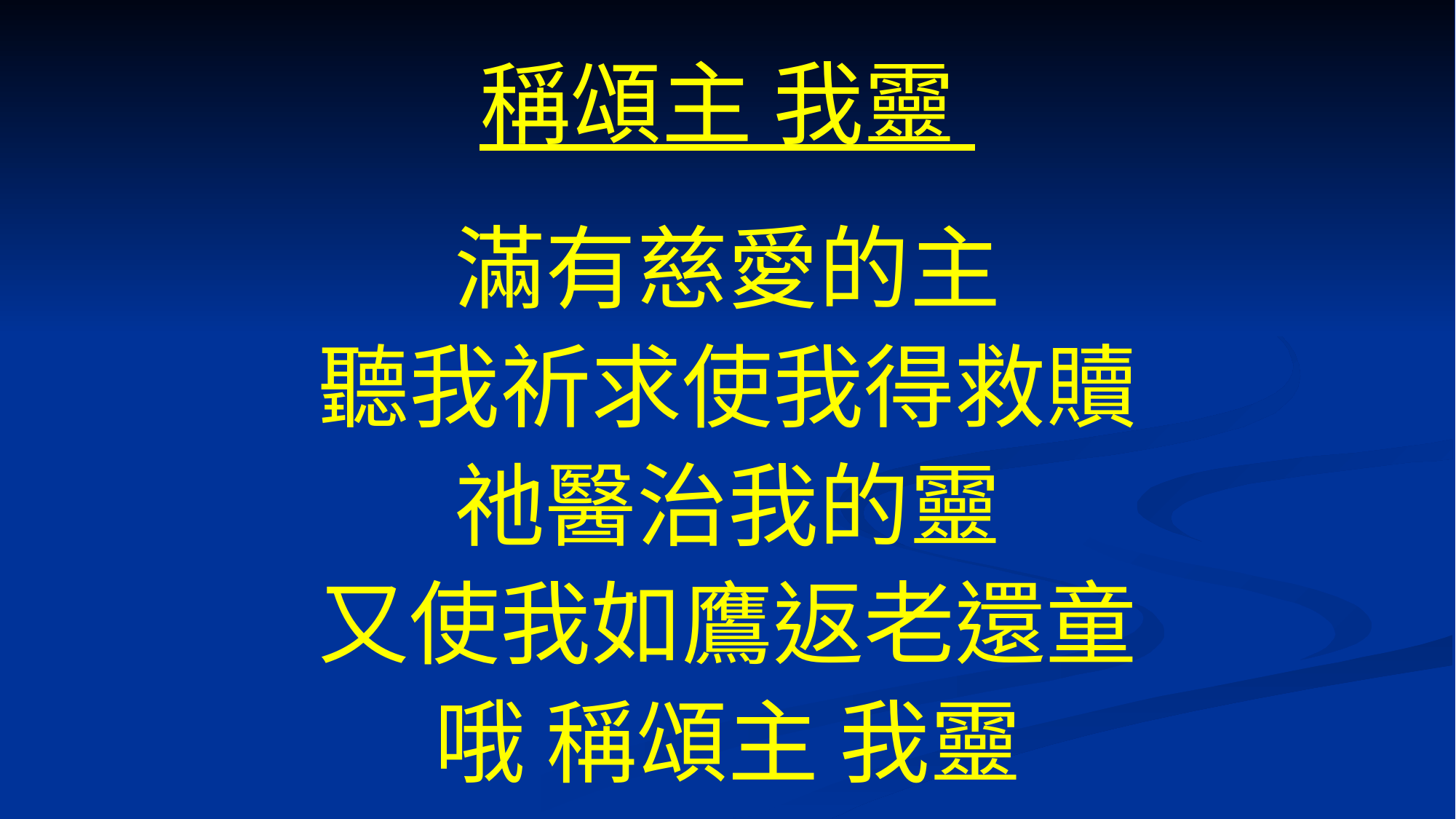

# 稱頌主 我靈
滿有慈愛的主
聽我祈求使我得救贖
祂醫治我的靈
又使我如鷹返老還童
哦 稱頌主 我靈